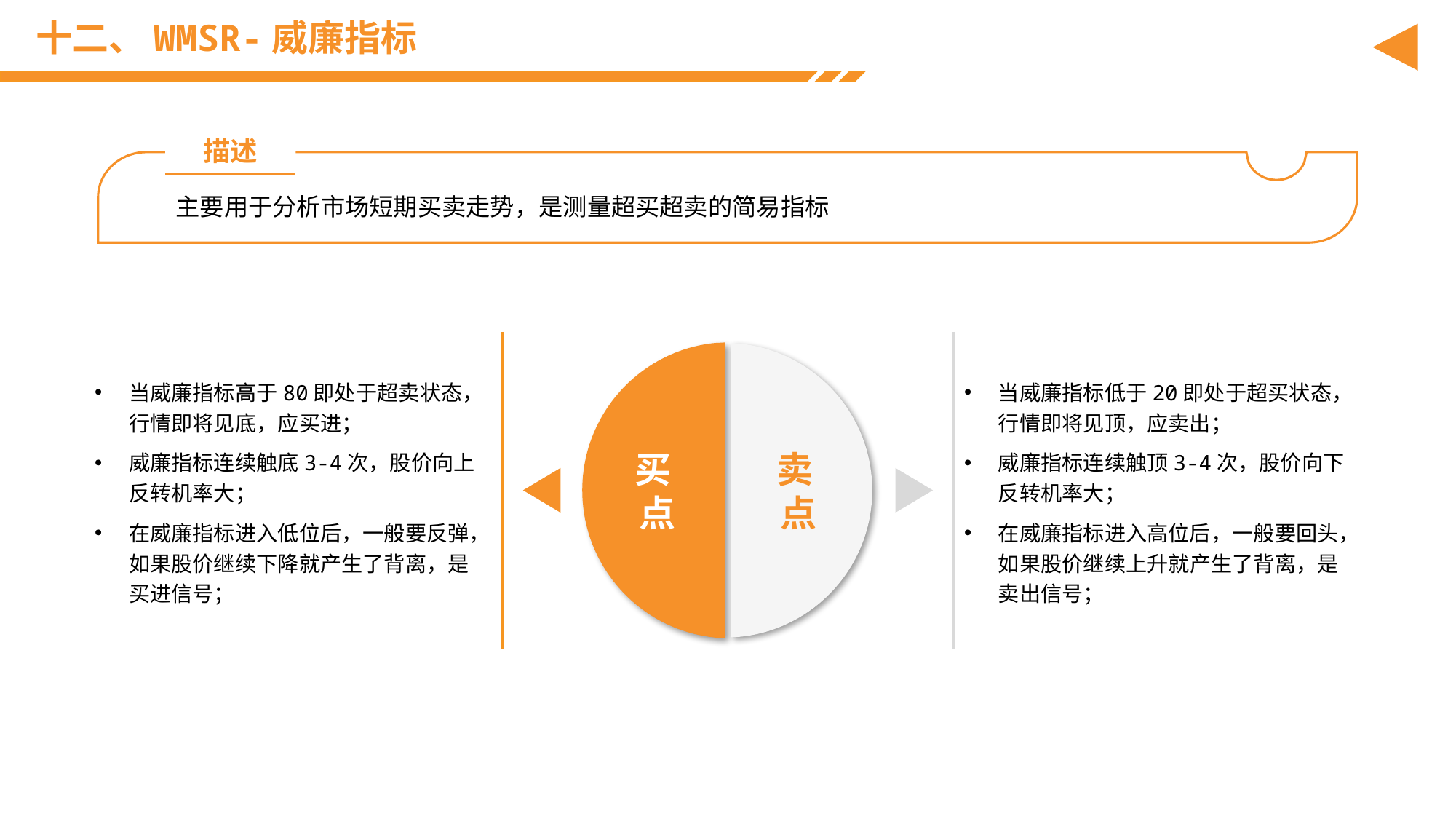

# 十二、WMSR-威廉指标

描述

主要用于分析市场短期买卖走势，是测量超买超卖的简易指标
当威廉指标高于80即处于超卖状态，行情即将见底，应买进；
威廉指标连续触底3-4次，股价向上反转机率大；
在威廉指标进入低位后，一般要反弹，如果股价继续下降就产生了背离，是买进信号；
当威廉指标低于20即处于超买状态，行情即将见顶，应卖出；
威廉指标连续触顶3-4次，股价向下反转机率大；
在威廉指标进入高位后，一般要回头，如果股价继续上升就产生了背离，是卖出信号；

买
点
卖
点